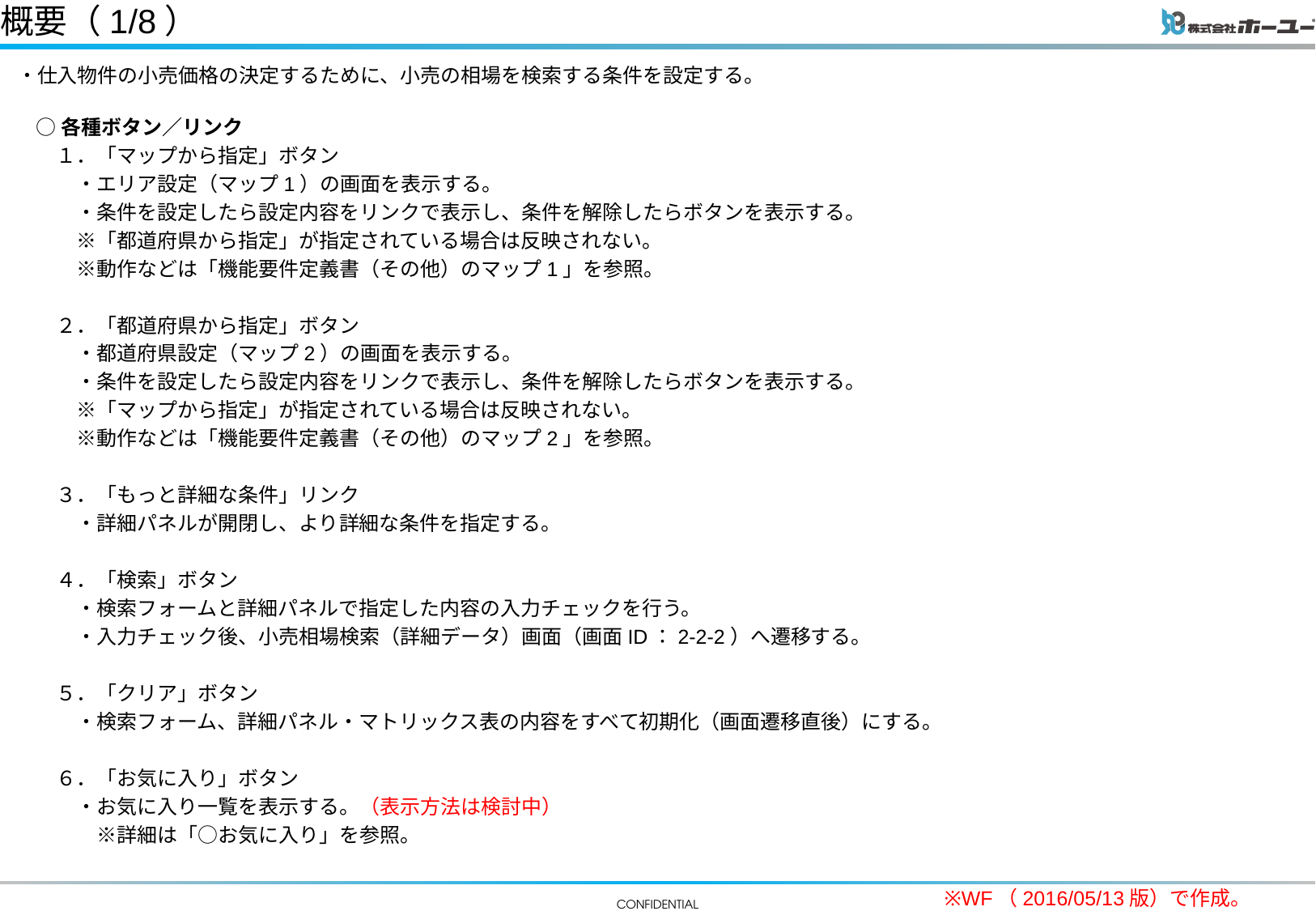

# 概要（1/8）
・仕入物件の小売価格の決定するために、小売の相場を検索する条件を設定する。
○各種ボタン／リンク
　１．「マップから指定」ボタン
　　・エリア設定（マップ1）の画面を表示する。
　　・条件を設定したら設定内容をリンクで表示し、条件を解除したらボタンを表示する。
　　※「都道府県から指定」が指定されている場合は反映されない。
　　※動作などは「機能要件定義書（その他）のマップ1」を参照。

　２．「都道府県から指定」ボタン
　　・都道府県設定（マップ2）の画面を表示する。
　　・条件を設定したら設定内容をリンクで表示し、条件を解除したらボタンを表示する。
　　※「マップから指定」が指定されている場合は反映されない。
　　※動作などは「機能要件定義書（その他）のマップ2」を参照。

　３．「もっと詳細な条件」リンク
　　・詳細パネルが開閉し、より詳細な条件を指定する。

　４．「検索」ボタン
　　・検索フォームと詳細パネルで指定した内容の入力チェックを行う。
　　・入力チェック後、小売相場検索（詳細データ）画面（画面ID：2-2-2）へ遷移する。

　５．「クリア」ボタン
　　・検索フォーム、詳細パネル・マトリックス表の内容をすべて初期化（画面遷移直後）にする。

　６．「お気に入り」ボタン
　　・お気に入り一覧を表示する。（表示方法は検討中）
　　　※詳細は「○お気に入り」を参照。

※WF（2016/05/13版）で作成。